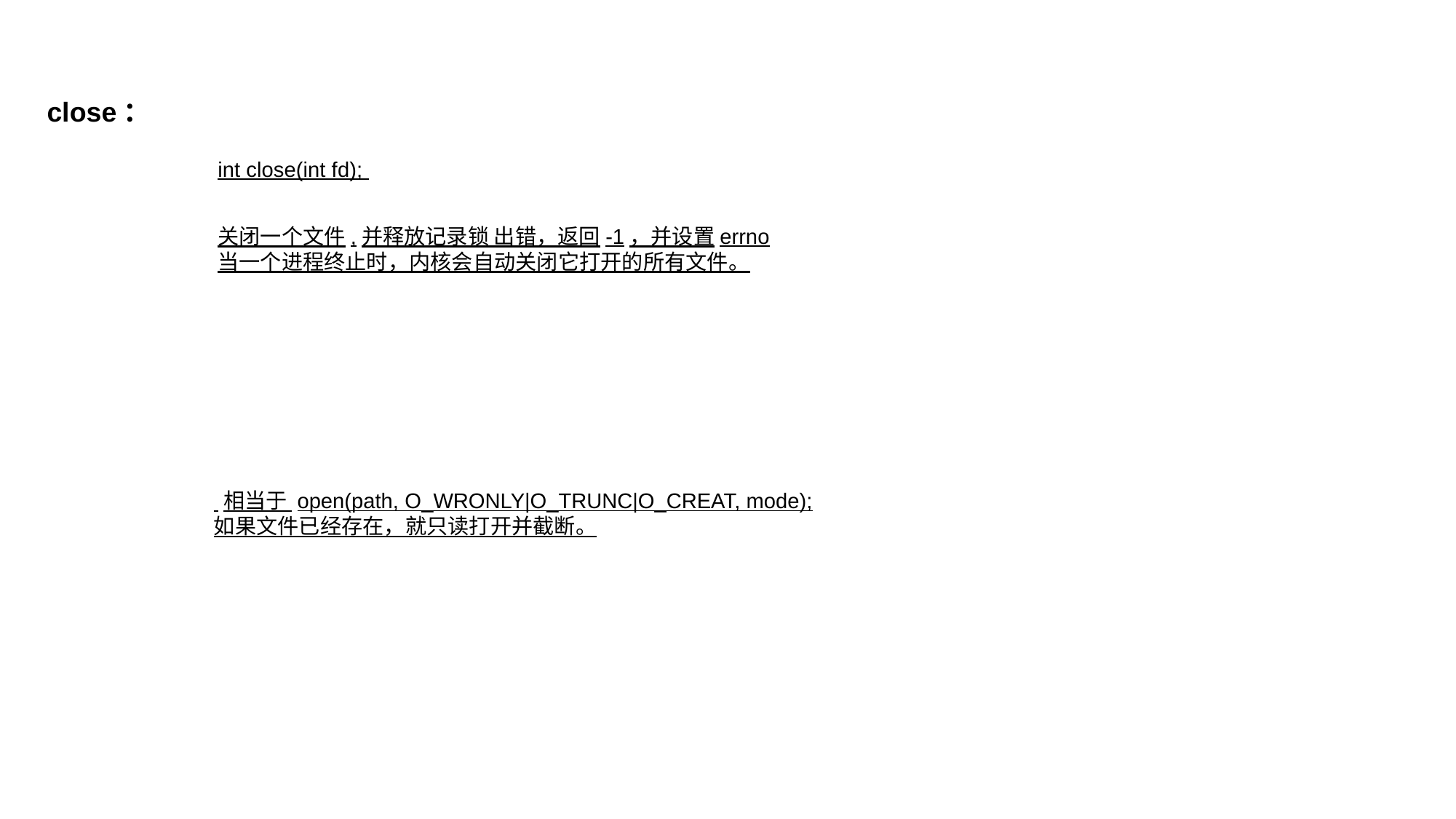

close：
int close(int fd);
关闭一个文件,并释放记录锁 出错，返回-1，并设置errno
当一个进程终止时，内核会自动关闭它打开的所有文件。
 相当于 open(path, O_WRONLY|O_TRUNC|O_CREAT, mode);
如果文件已经存在，就只读打开并截断。